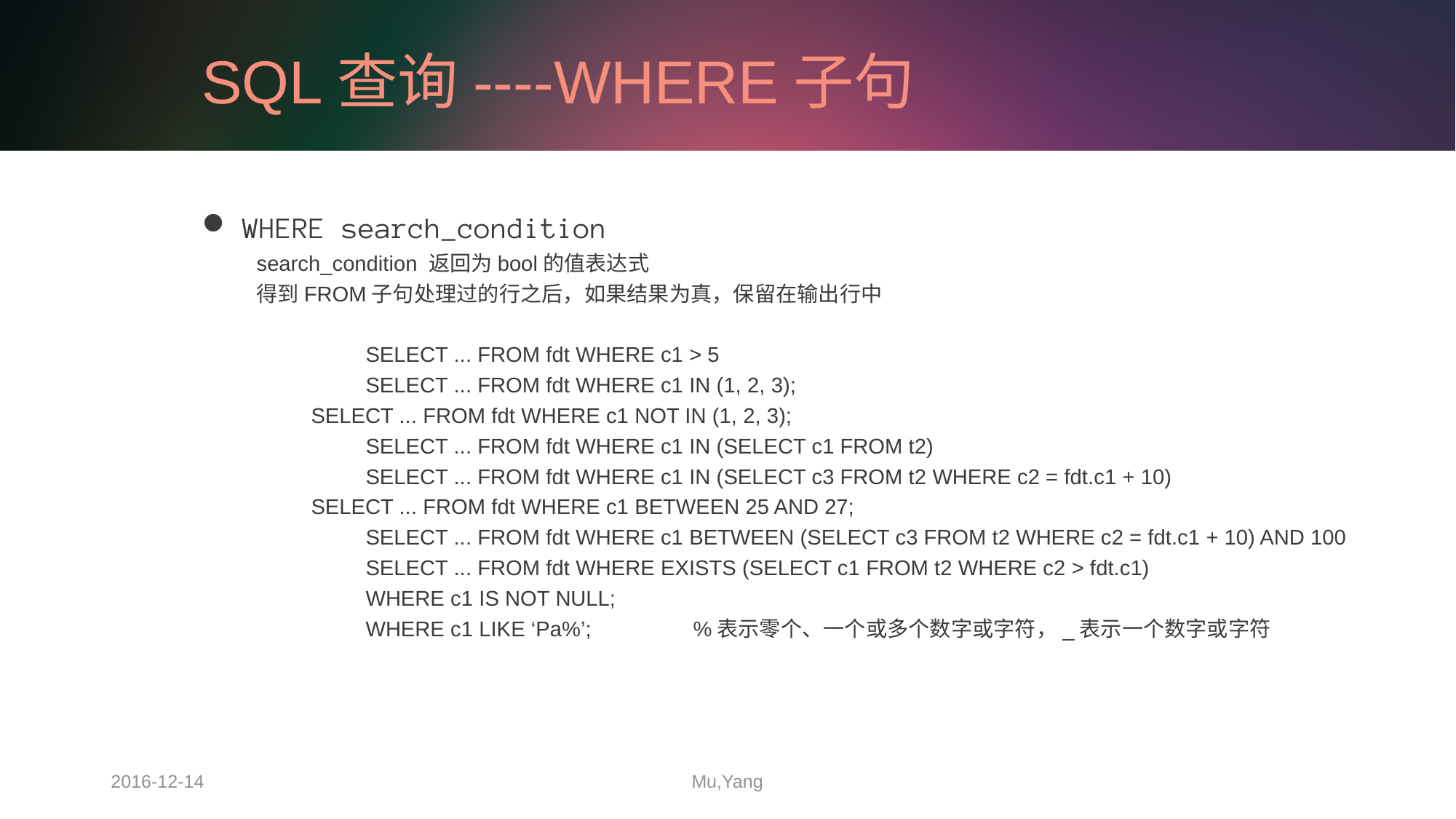

# SQL查询----WHERE子句
WHERE search_condition
search_condition 返回为bool的值表达式
得到FROM子句处理过的行之后，如果结果为真，保留在输出行中

	SELECT ... FROM fdt WHERE c1 > 5
	SELECT ... FROM fdt WHERE c1 IN (1, 2, 3);
	SELECT ... FROM fdt WHERE c1 NOT IN (1, 2, 3);
	SELECT ... FROM fdt WHERE c1 IN (SELECT c1 FROM t2)
	SELECT ... FROM fdt WHERE c1 IN (SELECT c3 FROM t2 WHERE c2 = fdt.c1 + 10)
	SELECT ... FROM fdt WHERE c1 BETWEEN 25 AND 27;
	SELECT ... FROM fdt WHERE c1 BETWEEN (SELECT c3 FROM t2 WHERE c2 = fdt.c1 + 10) AND 100
	SELECT ... FROM fdt WHERE EXISTS (SELECT c1 FROM t2 WHERE c2 > fdt.c1)
	WHERE c1 IS NOT NULL;
	WHERE c1 LIKE ‘Pa%’;	%表示零个、一个或多个数字或字符，_表示一个数字或字符
2016-12-14
Mu,Yang
84